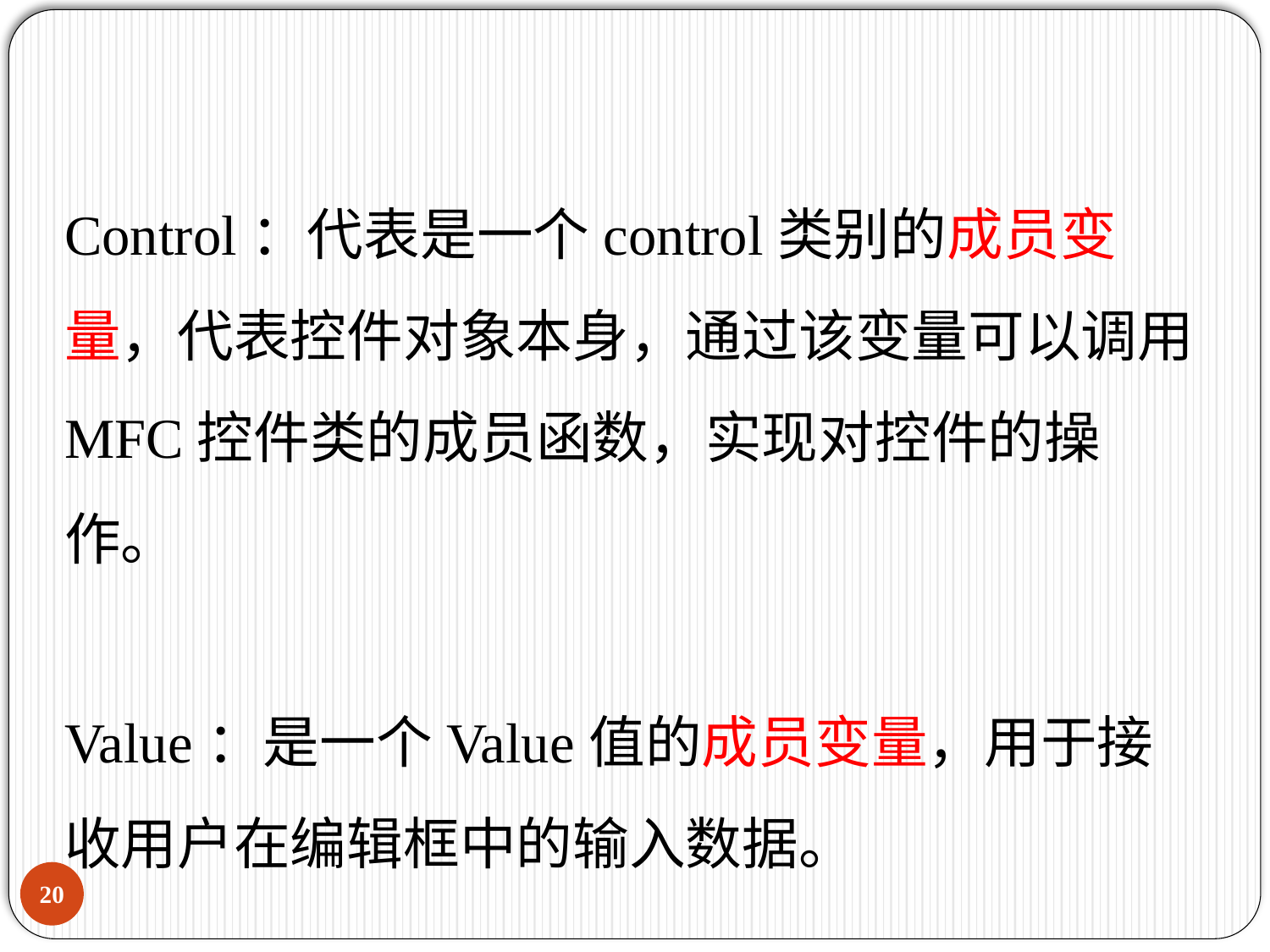

Control：代表是一个control类别的成员变量，代表控件对象本身，通过该变量可以调用MFC控件类的成员函数，实现对控件的操作。

Value：是一个Value值的成员变量，用于接收用户在编辑框中的输入数据。

20